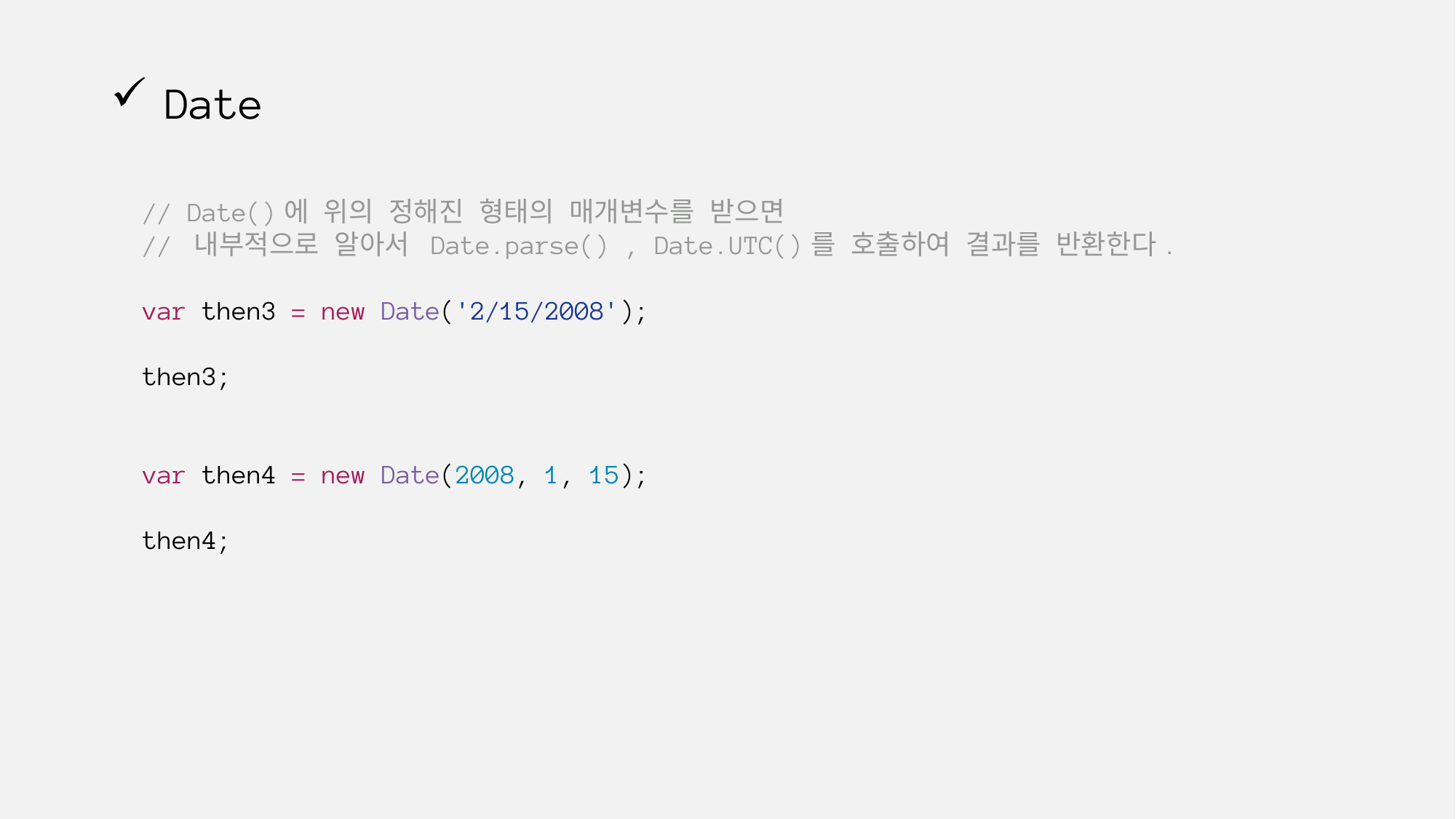

# Date
// Date()에 위의 정해진 형태의 매개변수를 받으면
// 내부적으로 알아서 Date.parse() , Date.UTC()를 호출하여 결과를 반환한다.

var then3 = new Date('2/15/2008');

then3;

var then4 = new Date(2008, 1, 15);

then4;